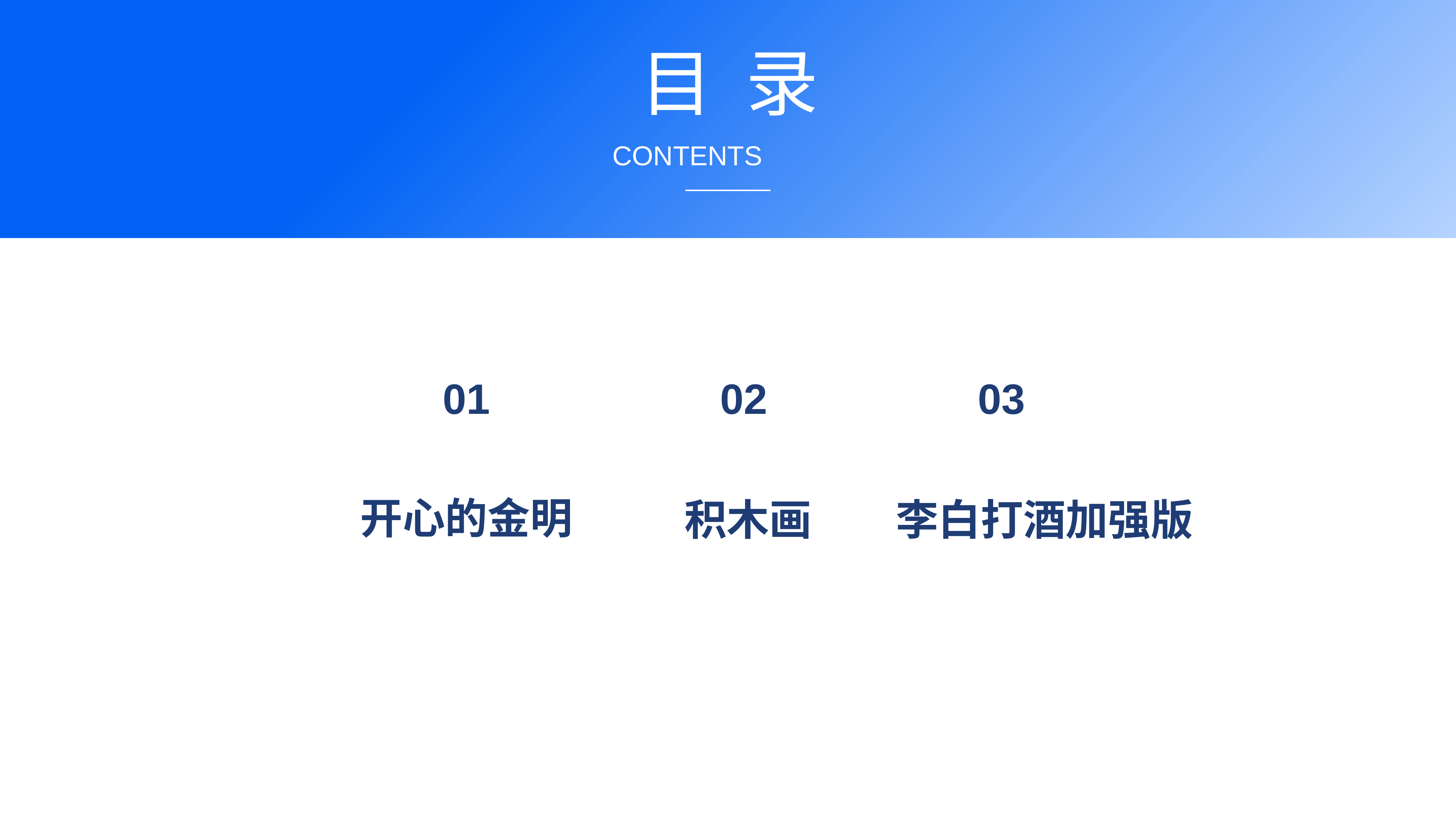

目  录
CONTENTS
01
02
03
开心的金明
积木画
李白打酒加强版